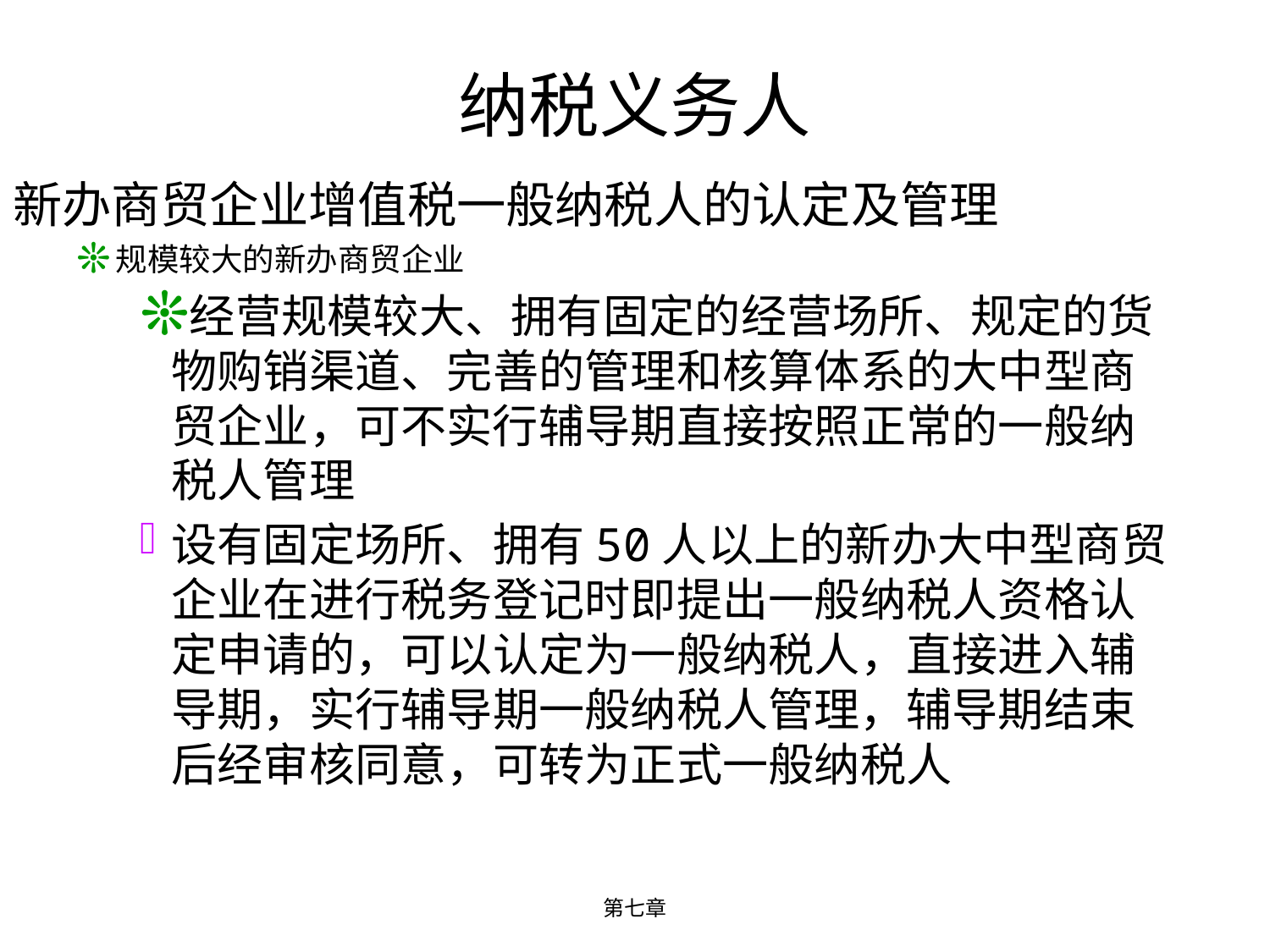

# 纳税义务人
新办商贸企业增值税一般纳税人的认定及管理
规模较大的新办商贸企业
经营规模较大、拥有固定的经营场所、规定的货物购销渠道、完善的管理和核算体系的大中型商贸企业，可不实行辅导期直接按照正常的一般纳税人管理
设有固定场所、拥有50人以上的新办大中型商贸企业在进行税务登记时即提出一般纳税人资格认定申请的，可以认定为一般纳税人，直接进入辅导期，实行辅导期一般纳税人管理，辅导期结束后经审核同意，可转为正式一般纳税人

第七章
27